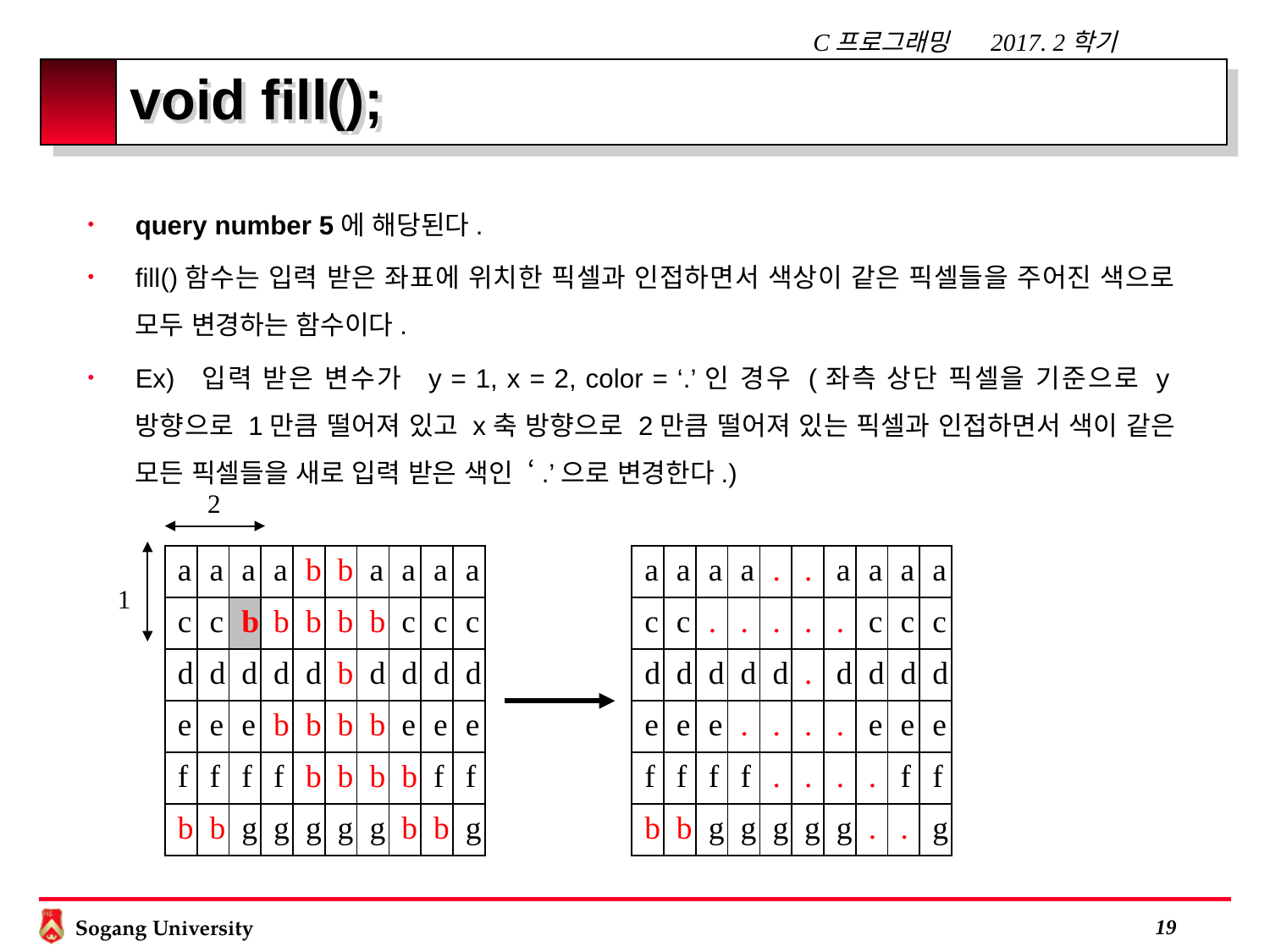

# void fill();
query number 5에 해당된다.
fill()함수는 입력 받은 좌표에 위치한 픽셀과 인접하면서 색상이 같은 픽셀들을 주어진 색으로 모두 변경하는 함수이다.
Ex)  입력 받은 변수가  y = 1, x = 2, color = ‘.’인 경우 (좌측 상단 픽셀을 기준으로 y방향으로 1만큼 떨어져 있고 x축 방향으로 2만큼 떨어져 있는 픽셀과 인접하면서 색이 같은 모든 픽셀들을 새로 입력 받은 색인  ‘.’으로 변경한다.)

2
| a | a | a | a | b | b | a | a | a | a |
| --- | --- | --- | --- | --- | --- | --- | --- | --- | --- |
| c | c | b | b | b | b | b | c | c | c |
| d | d | d | d | d | b | d | d | d | d |
| e | e | e | b | b | b | b | e | e | e |
| f | f | f | f | b | b | b | b | f | f |
| b | b | g | g | g | g | g | b | b | g |
| a | a | a | a | . | . | a | a | a | a |
| --- | --- | --- | --- | --- | --- | --- | --- | --- | --- |
| c | c | . | . | . | . | . | c | c | c |
| d | d | d | d | d | . | d | d | d | d |
| e | e | e | . | . | . | . | e | e | e |
| f | f | f | f | . | . | . | . | f | f |
| b | b | g | g | g | g | g | . | . | g |
1
 19